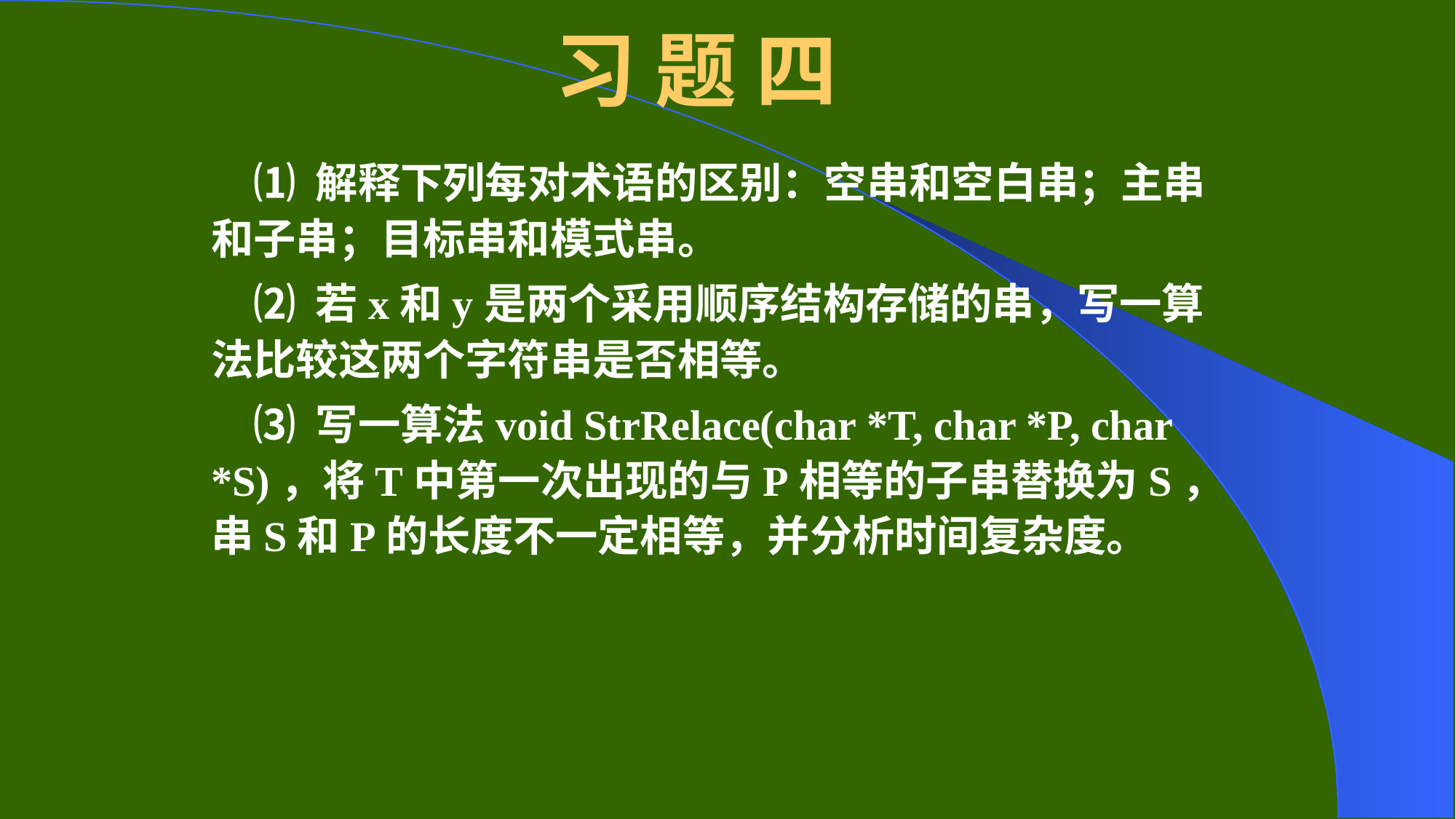

# 习 题 四
⑴ 解释下列每对术语的区别：空串和空白串；主串和子串；目标串和模式串。
⑵ 若x和y是两个采用顺序结构存储的串，写一算法比较这两个字符串是否相等。
⑶ 写一算法void StrRelace(char *T, char *P, char *S)，将T中第一次出现的与P相等的子串替换为S，串S和P的长度不一定相等，并分析时间复杂度。